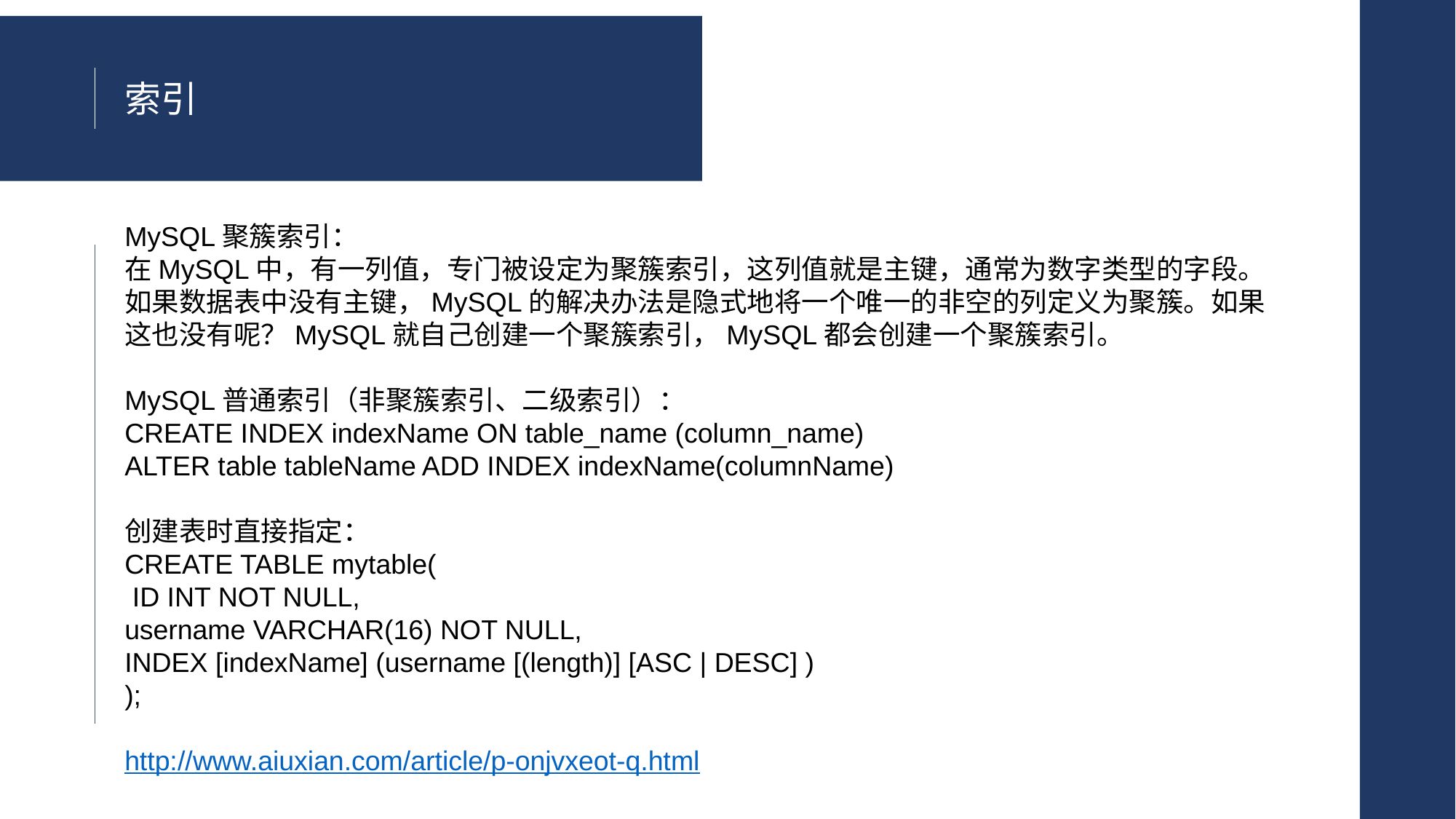

索引
MySQL聚簇索引：
在MySQL中，有一列值，专门被设定为聚簇索引，这列值就是主键，通常为数字类型的字段。如果数据表中没有主键，MySQL的解决办法是隐式地将一个唯一的非空的列定义为聚簇。如果这也没有呢？MySQL就自己创建一个聚簇索引，MySQL都会创建一个聚簇索引。

MySQL普通索引（非聚簇索引、二级索引）：
CREATE INDEX indexName ON table_name (column_name)
ALTER table tableName ADD INDEX indexName(columnName)

创建表时直接指定：
CREATE TABLE mytable(
 ID INT NOT NULL,
username VARCHAR(16) NOT NULL,
INDEX [indexName] (username [(length)] [ASC | DESC] )
);

http://www.aiuxian.com/article/p-onjvxeot-q.html